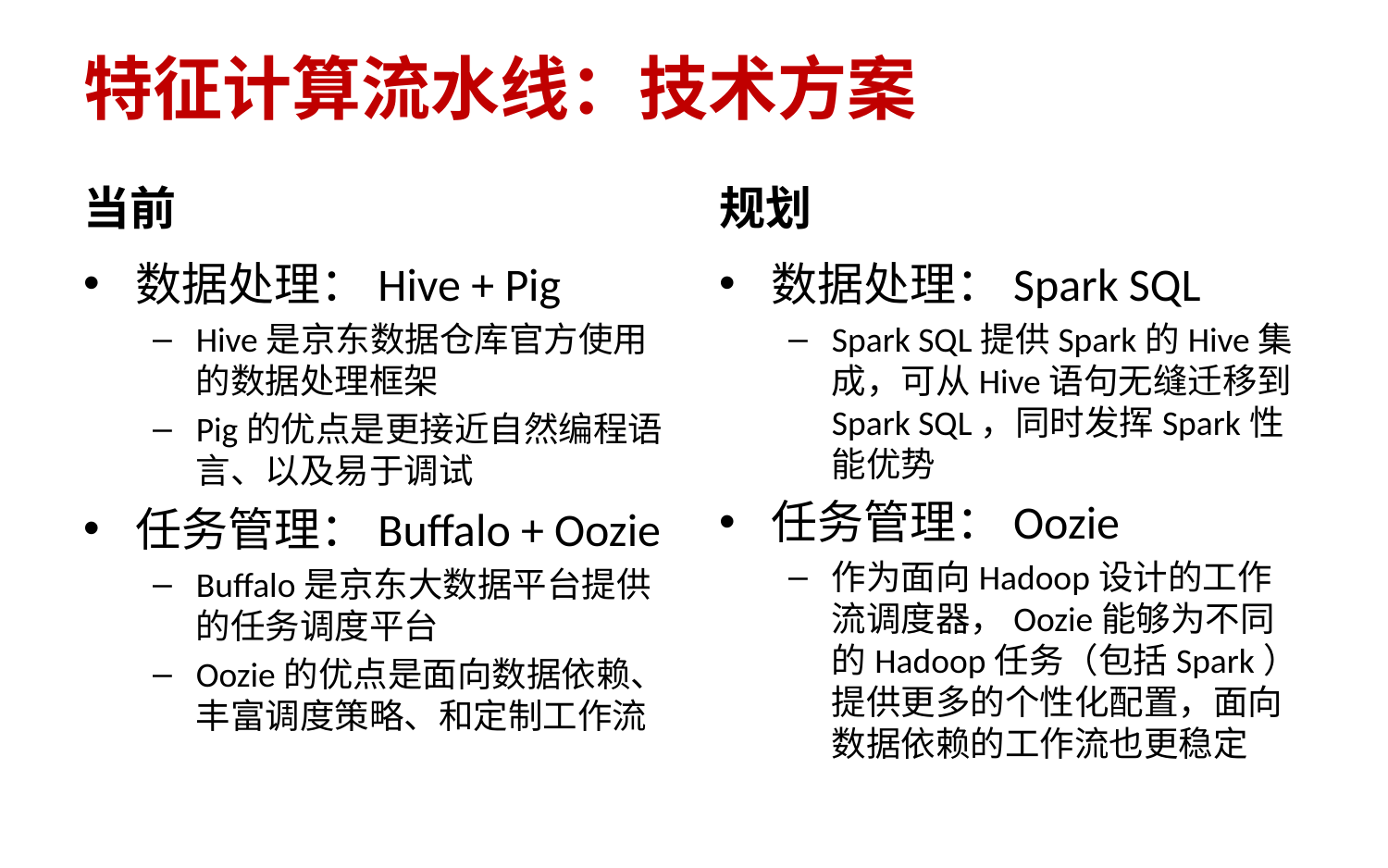

# 特征计算流水线：技术方案
当前
规划
数据处理：Hive + Pig
Hive是京东数据仓库官方使用的数据处理框架
Pig的优点是更接近自然编程语言、以及易于调试
任务管理：Buffalo + Oozie
Buffalo是京东大数据平台提供的任务调度平台
Oozie的优点是面向数据依赖、丰富调度策略、和定制工作流
数据处理：Spark SQL
Spark SQL提供Spark的Hive集成，可从Hive语句无缝迁移到Spark SQL，同时发挥Spark性能优势
任务管理：Oozie
作为面向Hadoop设计的工作流调度器，Oozie能够为不同的Hadoop任务（包括Spark）提供更多的个性化配置，面向数据依赖的工作流也更稳定